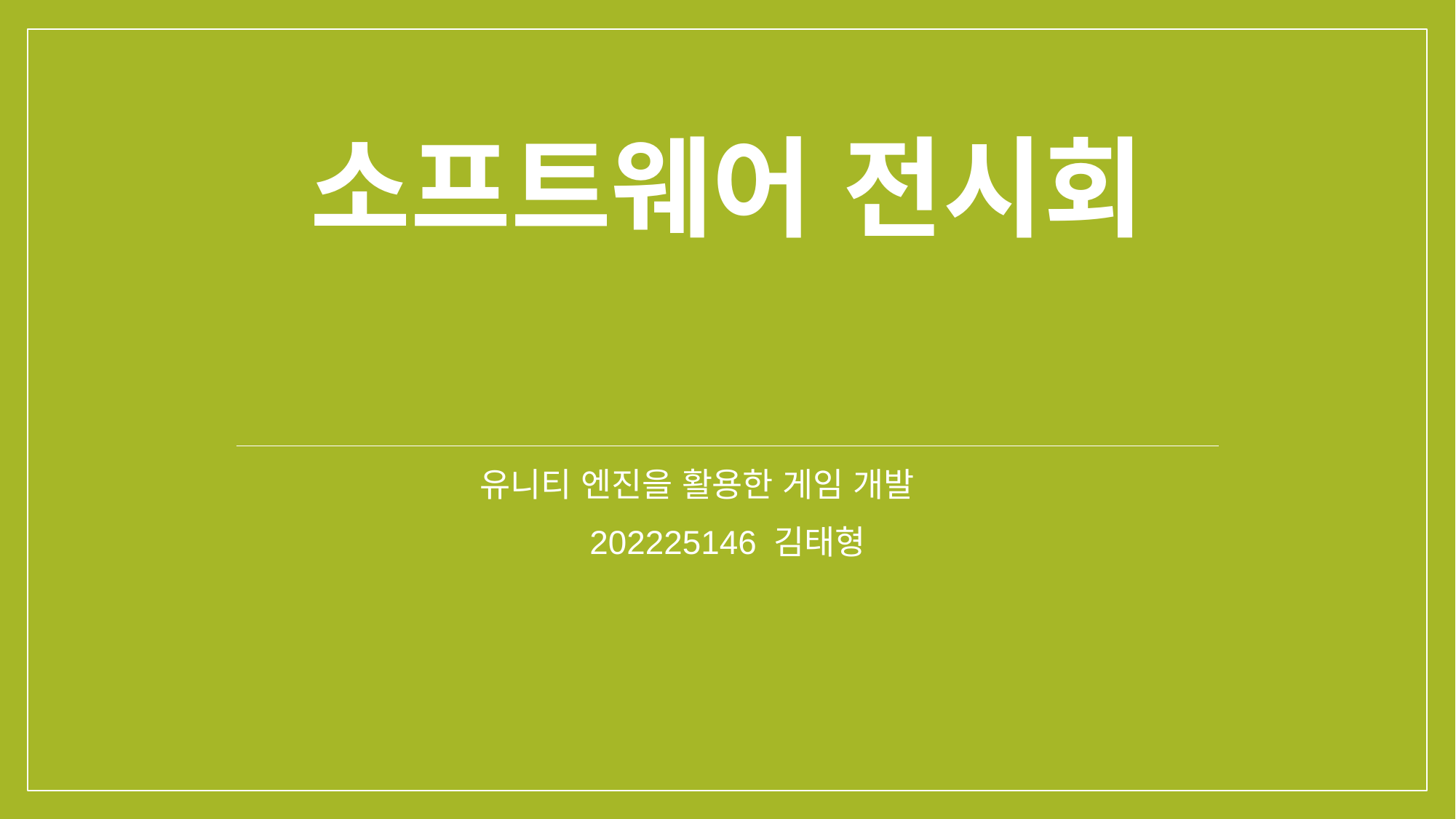

# 소프트웨어 전시회
유니티 엔진을 활용한 게임 개발
202225146 김태형